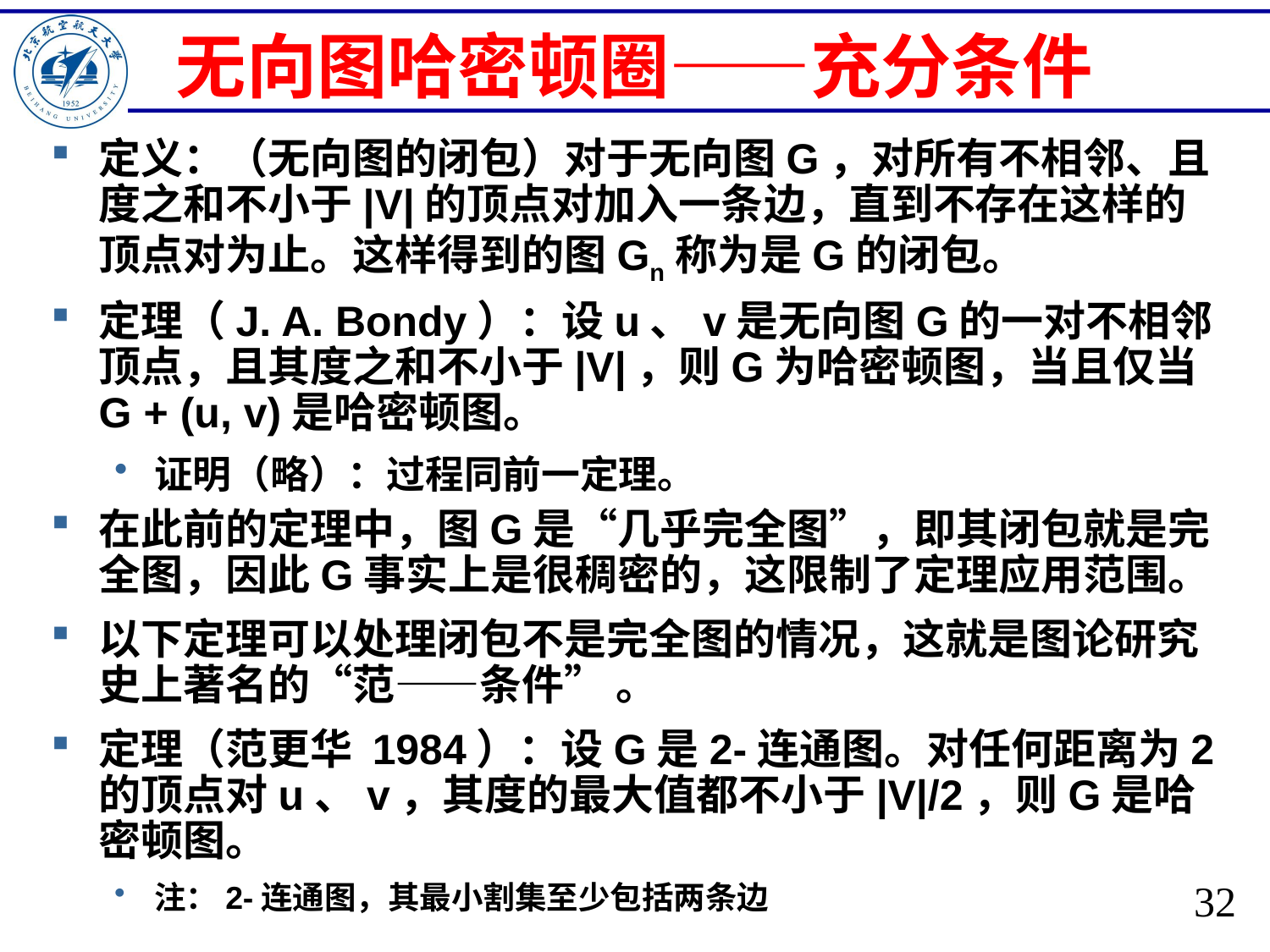

# 无向图哈密顿圈——充分条件
定义：（无向图的闭包）对于无向图G，对所有不相邻、且度之和不小于|V|的顶点对加入一条边，直到不存在这样的顶点对为止。这样得到的图Gn称为是G的闭包。
定理（J. A. Bondy）：设u、v是无向图G的一对不相邻顶点，且其度之和不小于|V|，则G为哈密顿图，当且仅当G + (u, v)是哈密顿图。
证明（略）：过程同前一定理。
在此前的定理中，图G是“几乎完全图”，即其闭包就是完全图，因此G事实上是很稠密的，这限制了定理应用范围。
以下定理可以处理闭包不是完全图的情况，这就是图论研究史上著名的“范——条件” 。
定理（范更华 1984）：设G是2-连通图。对任何距离为2的顶点对u、v，其度的最大值都不小于|V|/2，则G是哈密顿图。
注：2-连通图，其最小割集至少包括两条边